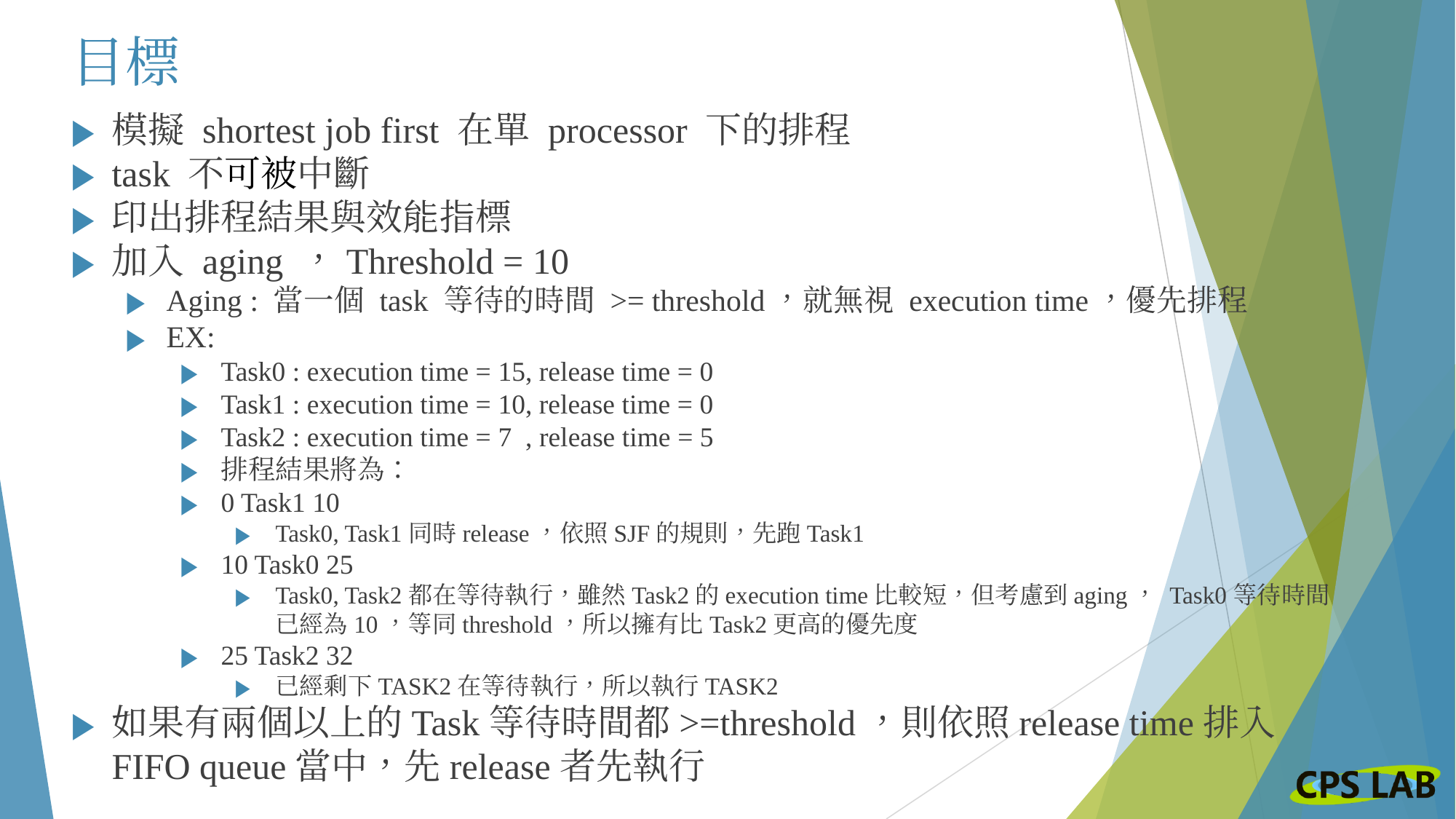

# 目標
模擬 shortest job first 在單 processor 下的排程
task 不可被中斷
印出排程結果與效能指標
加入 aging ，Threshold = 10
Aging : 當一個 task 等待的時間 >= threshold，就無視 execution time，優先排程
EX:
Task0 : execution time = 15, release time = 0
Task1 : execution time = 10, release time = 0
Task2 : execution time = 7  , release time = 5
排程結果將為：
0 Task1 10
Task0, Task1同時release，依照SJF的規則，先跑Task1
10 Task0 25
Task0, Task2都在等待執行，雖然Task2的execution time比較短，但考慮到aging， Task0等待時間已經為10，等同threshold，所以擁有比Task2更高的優先度
25 Task2 32
已經剩下TASK2在等待執行，所以執行TASK2
如果有兩個以上的Task等待時間都>=threshold，則依照release time排入FIFO queue當中，先release者先執行